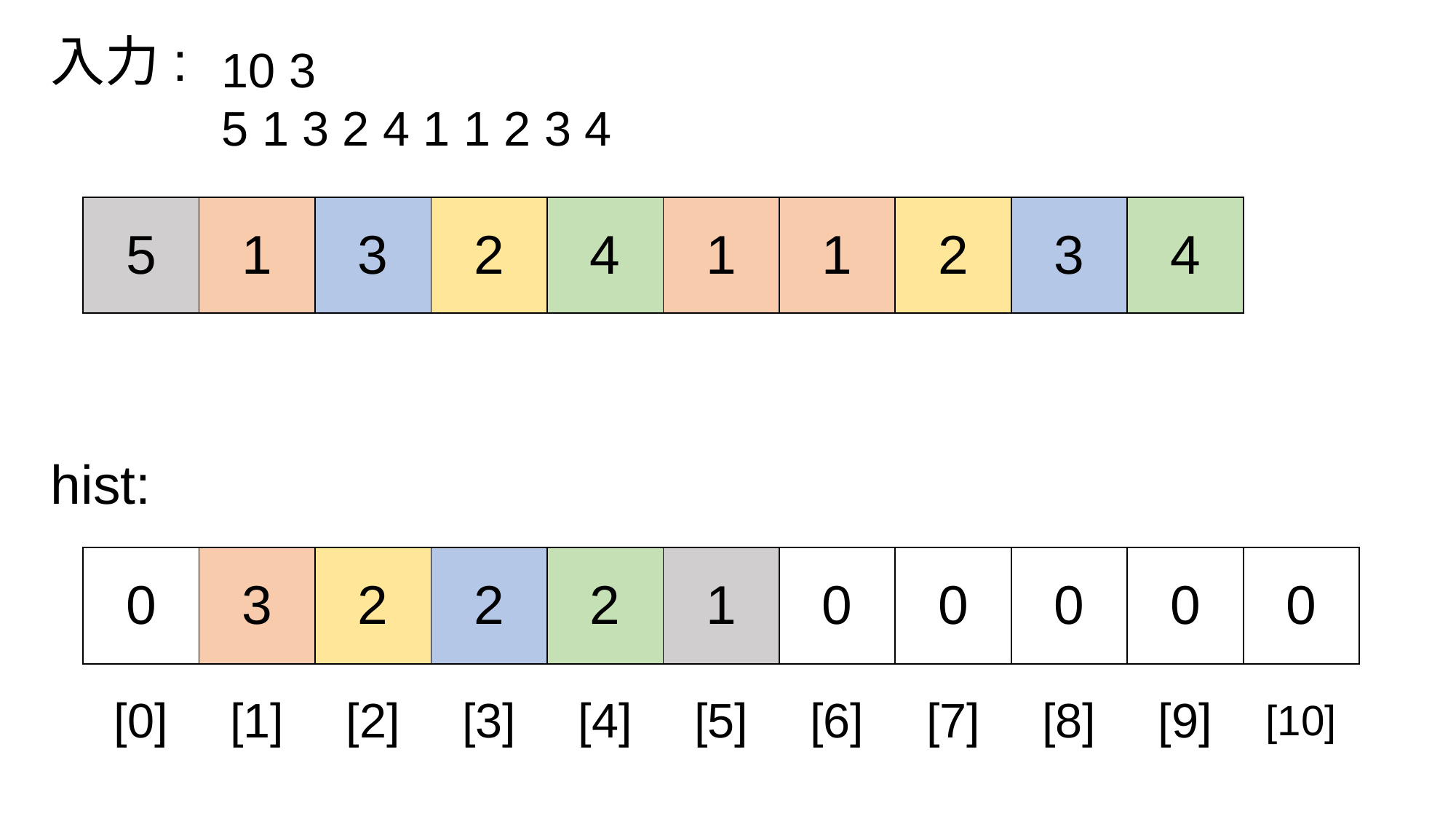

入力:
10 3
5 1 3 2 4 1 1 2 3 4
| 5 | 1 | 3 | 2 | 4 | 1 | 1 | 2 | 3 | 4 |
| --- | --- | --- | --- | --- | --- | --- | --- | --- | --- |
hist:
| 0 | 3 | 2 | 2 | 2 | 1 | 0 | 0 | 0 | 0 | 0 |
| --- | --- | --- | --- | --- | --- | --- | --- | --- | --- | --- |
| [0] | [1] | [2] | [3] | [4] | [5] | [6] | [7] | [8] | [9] | [10] |
| --- | --- | --- | --- | --- | --- | --- | --- | --- | --- | --- |